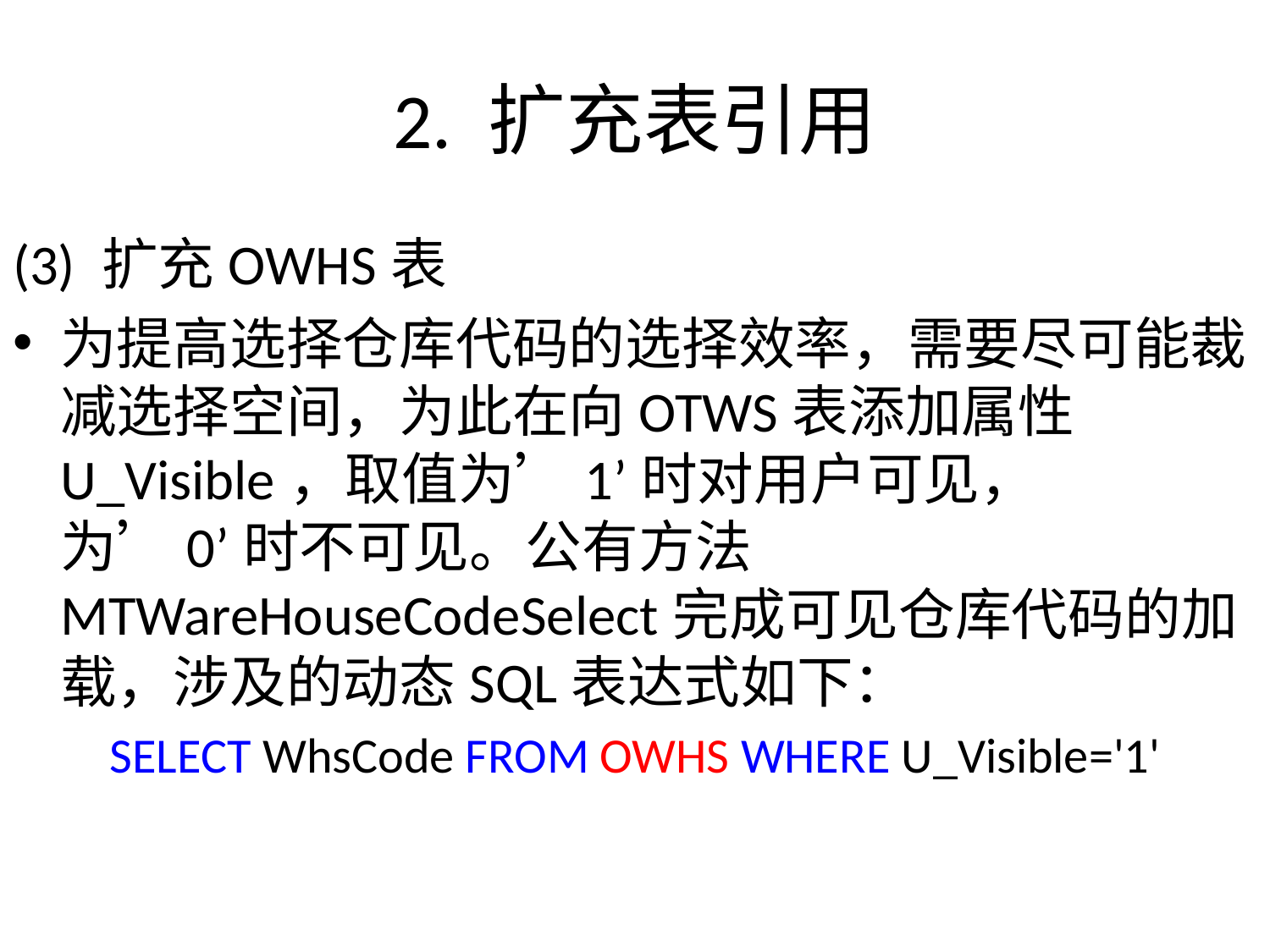

# 2. 扩充表引用
(3) 扩充OWHS表
为提高选择仓库代码的选择效率，需要尽可能裁减选择空间，为此在向OTWS表添加属性U_Visible，取值为’1’时对用户可见，为’0’时不可见。公有方法MTWareHouseCodeSelect完成可见仓库代码的加载，涉及的动态SQL表达式如下：
SELECT WhsCode FROM OWHS WHERE U_Visible='1'